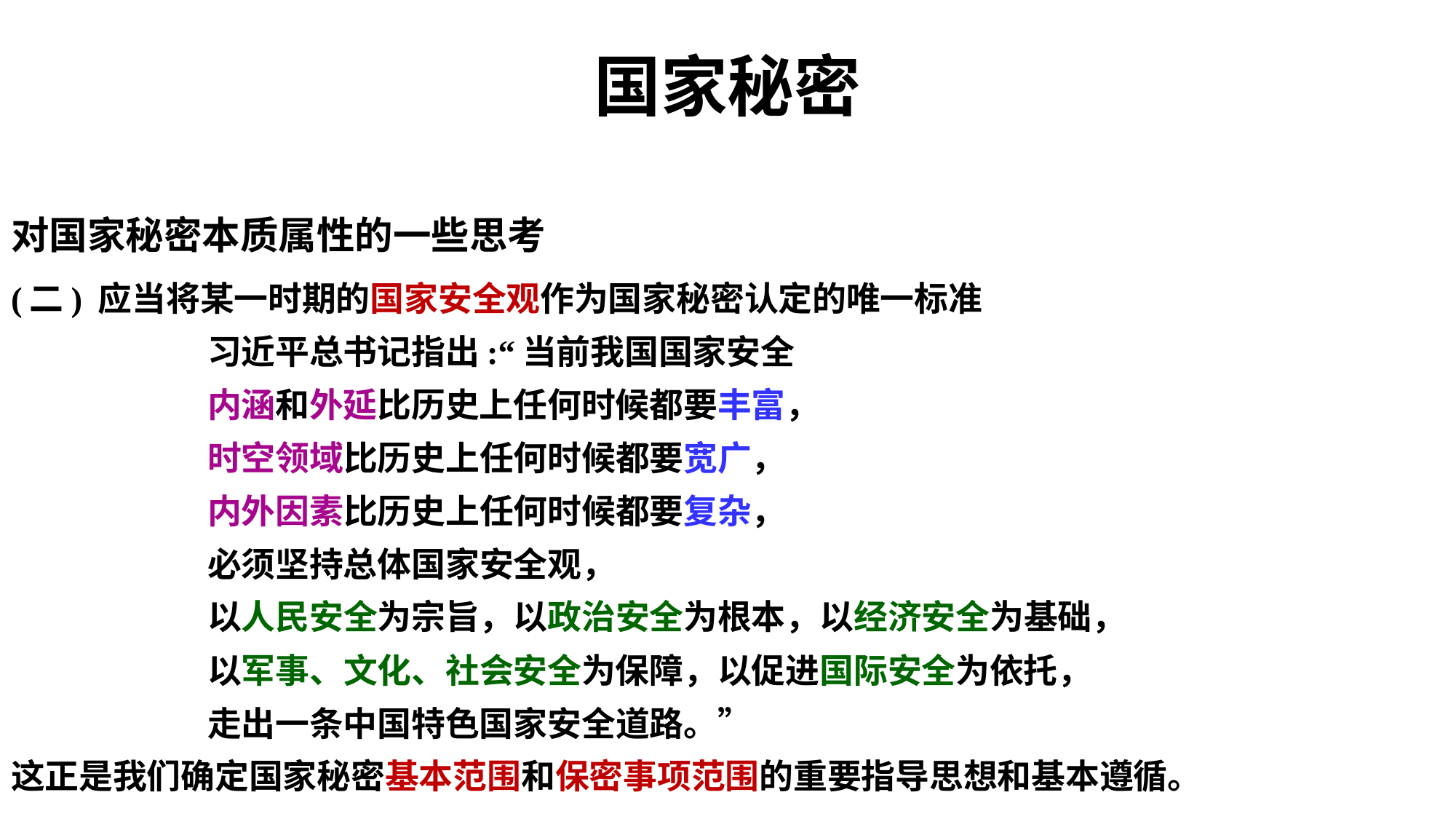

# 国家秘密
对国家秘密本质属性的一些思考
(二) 应当将某一时期的国家安全观作为国家秘密认定的唯一标准
		习近平总书记指出:“当前我国国家安全
		内涵和外延比历史上任何时候都要丰富，
		时空领域比历史上任何时候都要宽广，
		内外因素比历史上任何时候都要复杂，
		必须坚持总体国家安全观，
		以人民安全为宗旨，以政治安全为根本，以经济安全为基础，
		以军事、文化、社会安全为保障，以促进国际安全为依托，
		走出一条中国特色国家安全道路。”
这正是我们确定国家秘密基本范围和保密事项范围的重要指导思想和基本遵循。